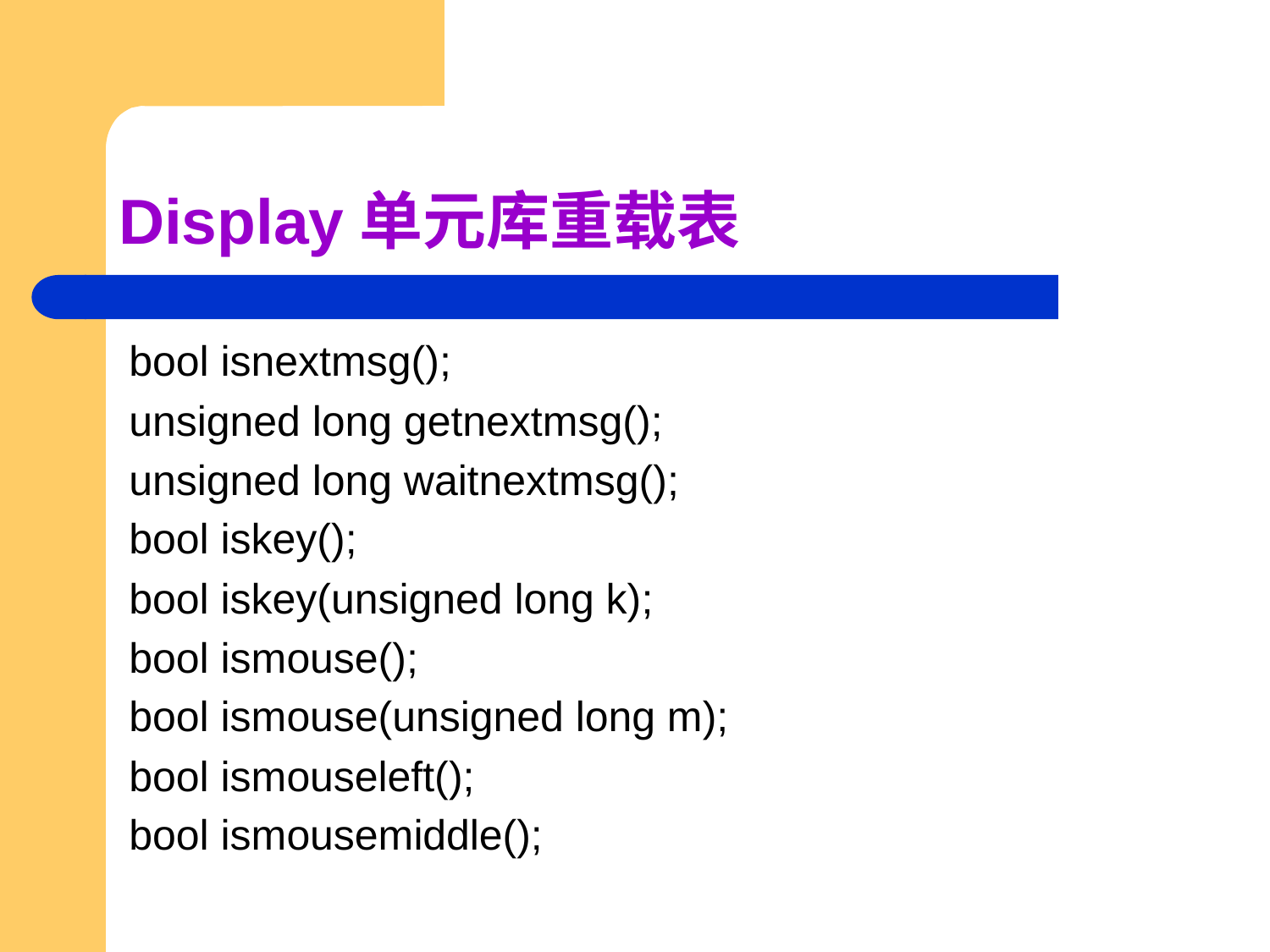

# Display单元库重载表
bool isnextmsg();
unsigned long getnextmsg();
unsigned long waitnextmsg();
bool iskey();
bool iskey(unsigned long k);
bool ismouse();
bool ismouse(unsigned long m);
bool ismouseleft();
bool ismousemiddle();